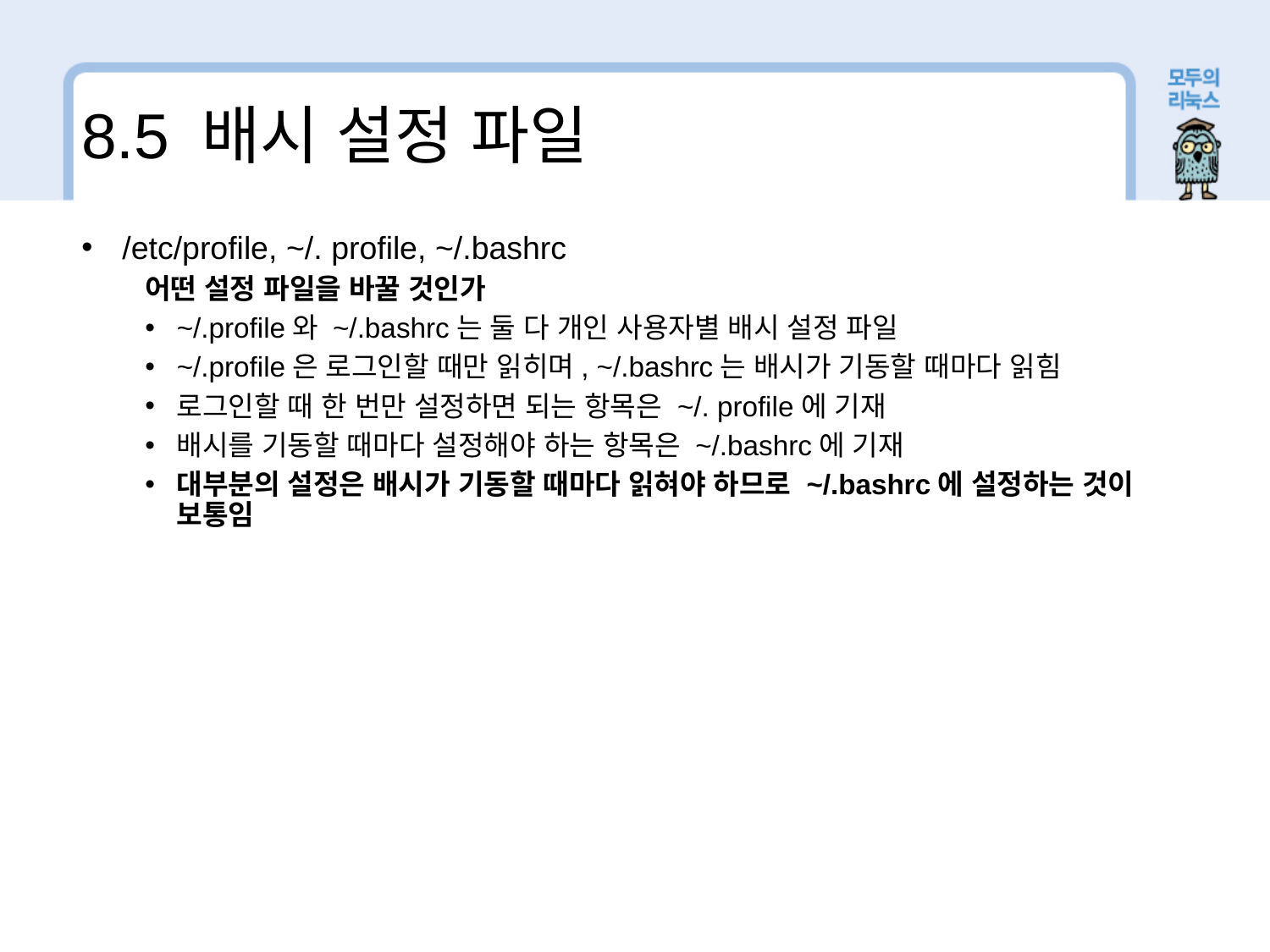

8.5 배시 설정 파일
 /etc/profile, ~/. profile, ~/.bashrc
어떤 설정 파일을 바꿀 것인가
~/.profile와 ~/.bashrc는 둘 다 개인 사용자별 배시 설정 파일
~/.profile은 로그인할 때만 읽히며, ~/.bashrc는 배시가 기동할 때마다 읽힘
로그인할 때 한 번만 설정하면 되는 항목은 ~/. profile에 기재
배시를 기동할 때마다 설정해야 하는 항목은 ~/.bashrc에 기재
대부분의 설정은 배시가 기동할 때마다 읽혀야 하므로 ~/.bashrc에 설정하는 것이 보통임